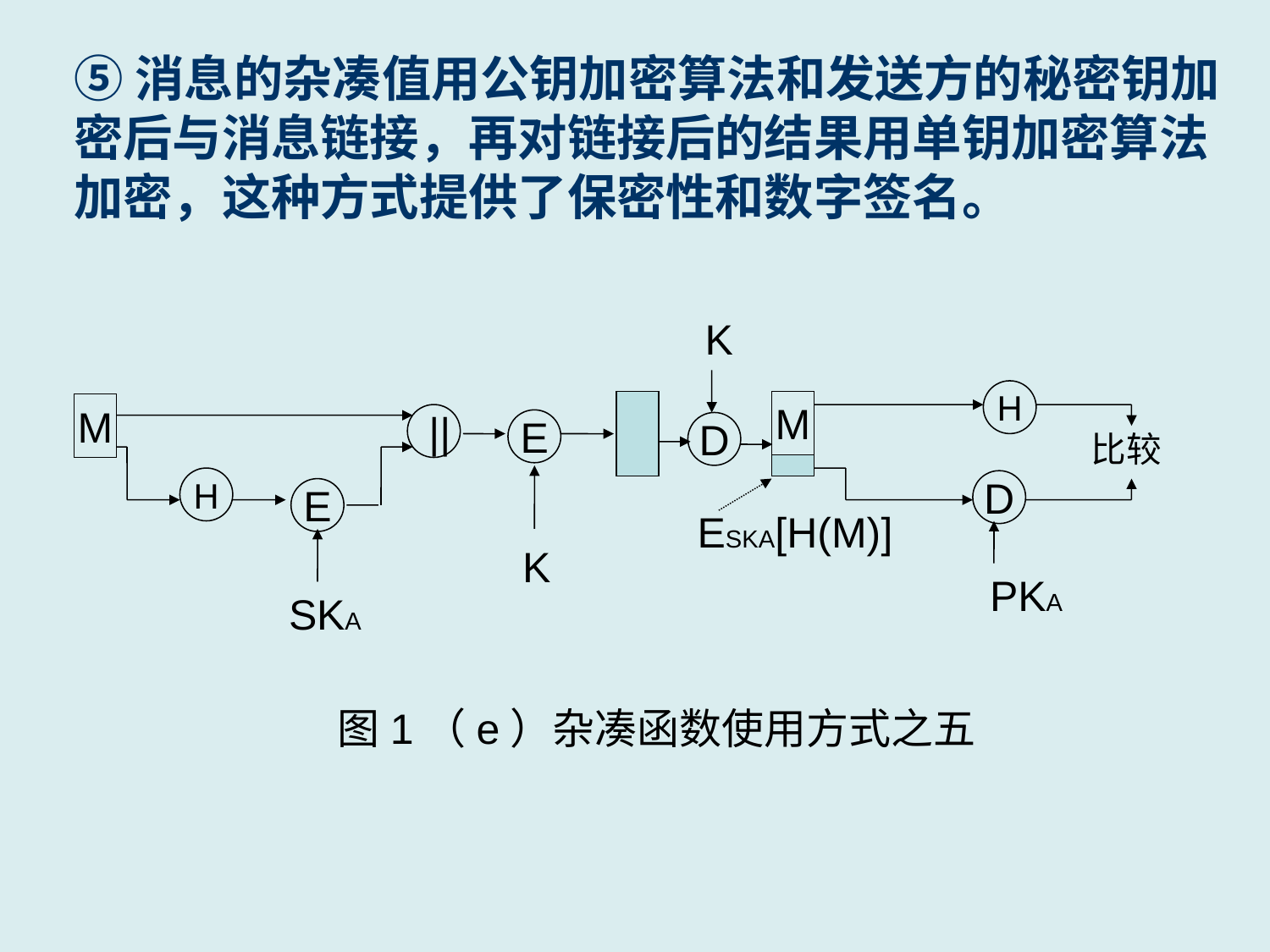

⑤消息的杂凑值用公钥加密算法和发送方的秘密钥加
密后与消息链接，再对链接后的结果用单钥加密算法
加密，这种方式提供了保密性和数字签名。
K

H

M
M
 ||

E
D

比较

H

D
E

ESKA[H(M)]

K
PKA
SKA
图1（e）杂凑函数使用方式之五